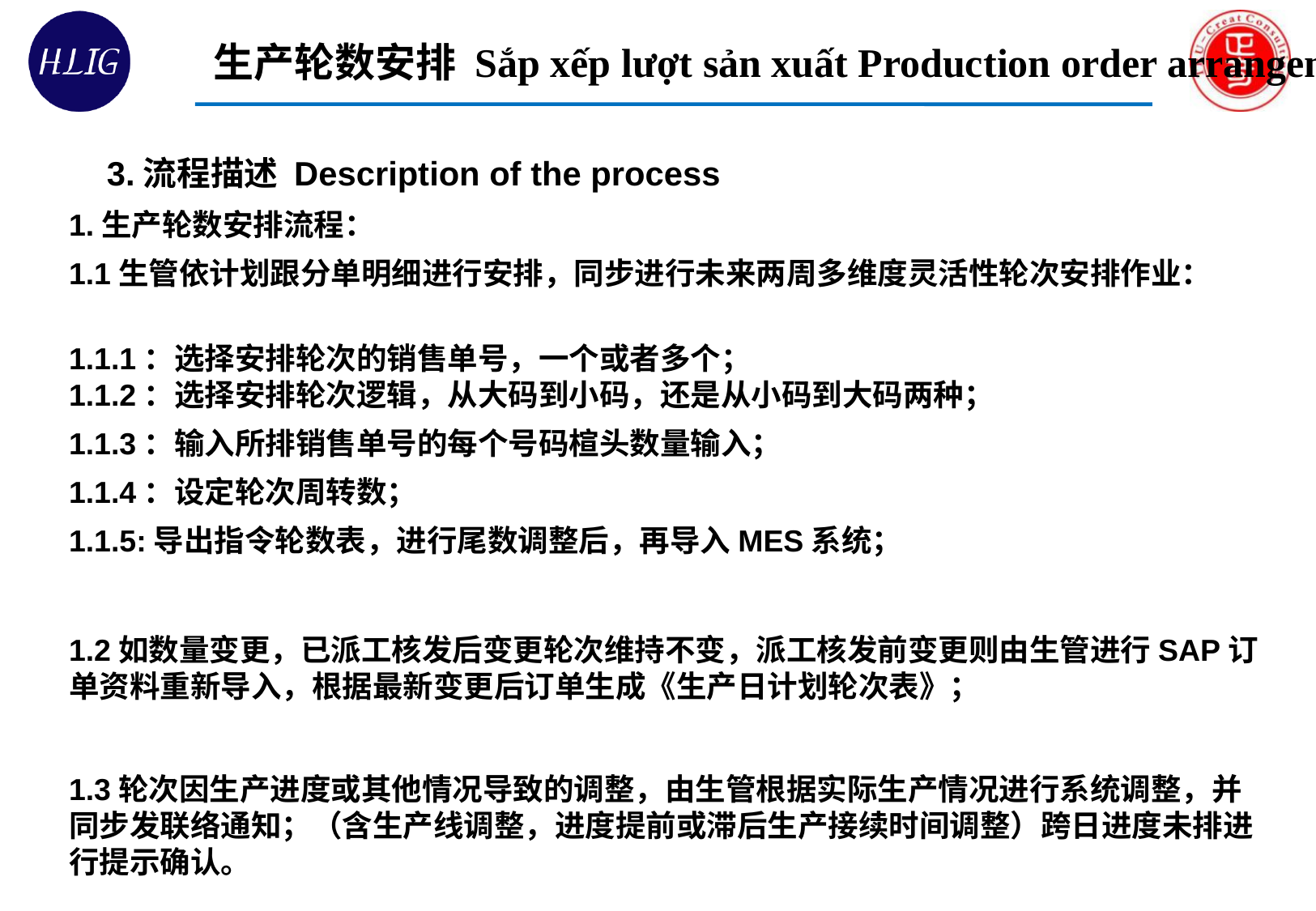

生产轮数安排 Sắp xếp lượt sản xuất Production order arrangement
3.流程描述 Description of the process
1.生产轮数安排流程：
1.1生管依计划跟分单明细进行安排，同步进行未来两周多维度灵活性轮次安排作业：
1.1.1：选择安排轮次的销售单号，一个或者多个；
1.1.2：选择安排轮次逻辑，从大码到小码，还是从小码到大码两种；
1.1.3：输入所排销售单号的每个号码楦头数量输入；
1.1.4：设定轮次周转数；
1.1.5:导出指令轮数表，进行尾数调整后，再导入MES系统；

1.2如数量变更，已派工核发后变更轮次维持不变，派工核发前变更则由生管进行SAP订单资料重新导入，根据最新变更后订单生成《生产日计划轮次表》；

1.3轮次因生产进度或其他情况导致的调整，由生管根据实际生产情况进行系统调整，并同步发联络通知；（含生产线调整，进度提前或滞后生产接续时间调整）跨日进度未排进行提示确认。